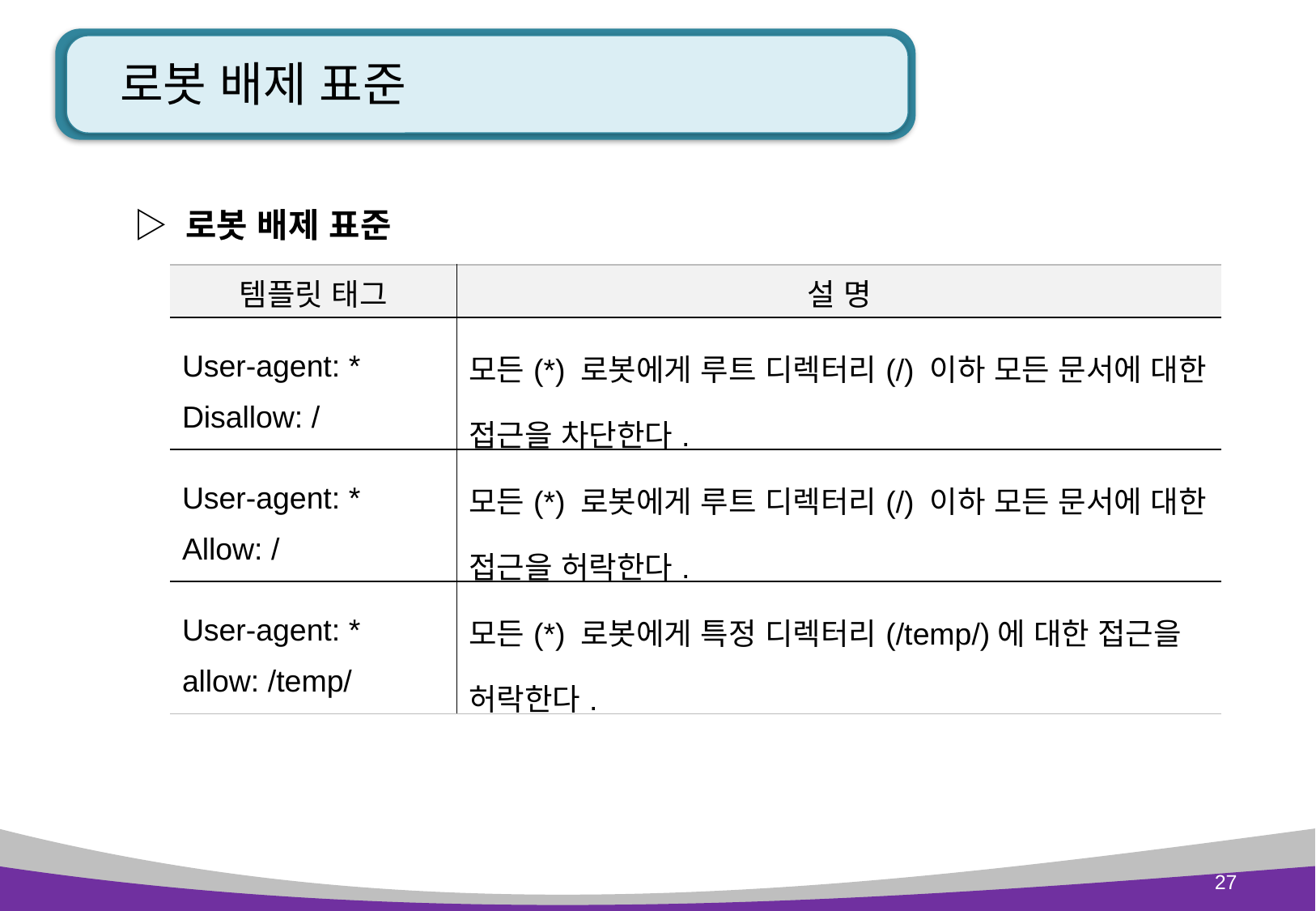

# 로봇 배제 표준
▷ 로봇 배제 표준
| 템플릿 태그 | 설 명 |
| --- | --- |
| User-agent: \* Disallow: / | 모든(\*) 로봇에게 루트 디렉터리(/) 이하 모든 문서에 대한 접근을 차단한다. |
| User-agent: \* Allow: / | 모든(\*) 로봇에게 루트 디렉터리(/) 이하 모든 문서에 대한 접근을 허락한다. |
| User-agent: \* allow: /temp/ | 모든(\*) 로봇에게 특정 디렉터리(/temp/)에 대한 접근을 허락한다. |
27